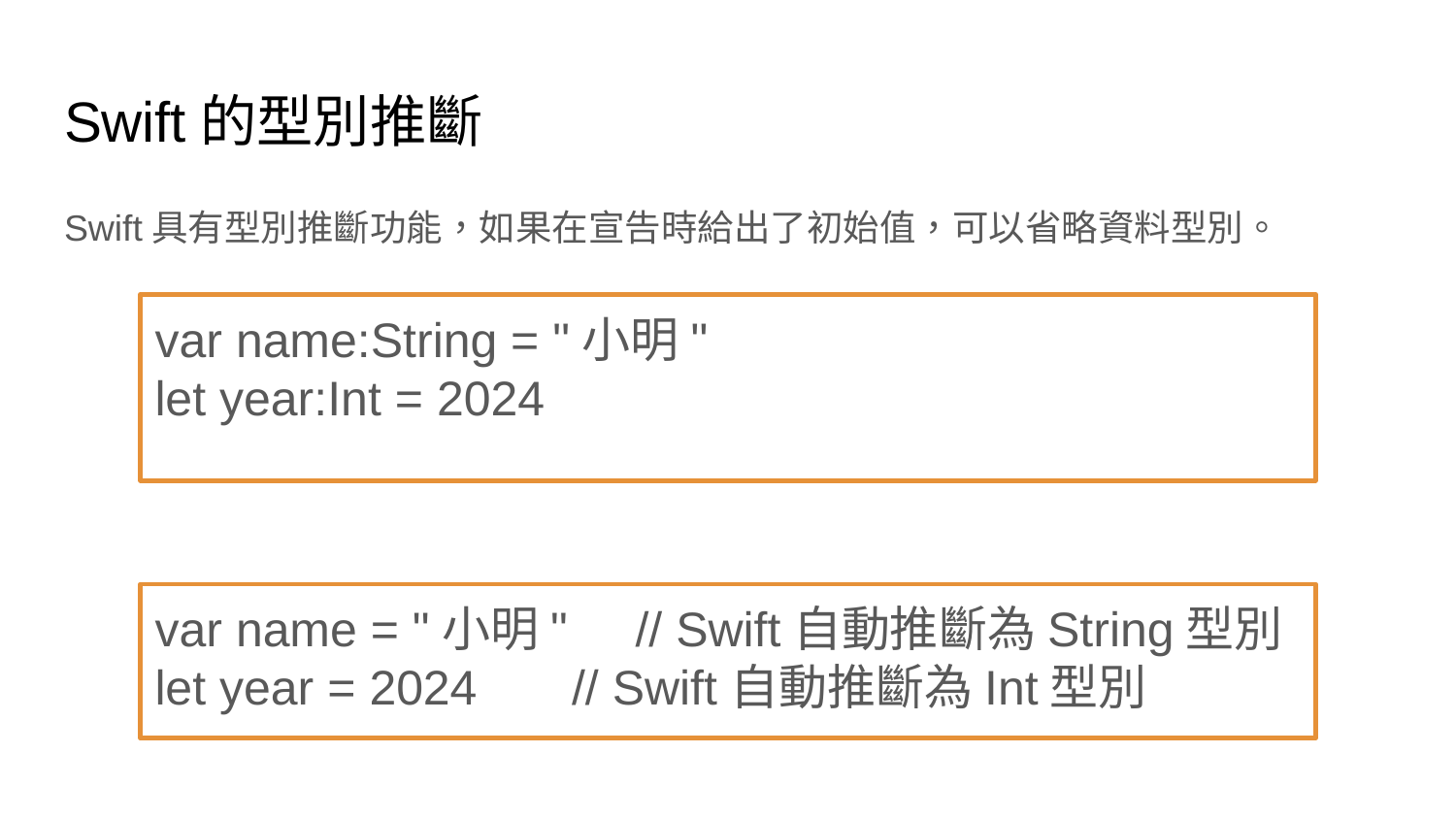

# Swift的型別推斷
Swift具有型別推斷功能，如果在宣告時給出了初始值，可以省略資料型別。
var name:String = "小明"
let year:Int = 2024

var name = "小明"     // Swift自動推斷為String型別
let year = 2024       // Swift自動推斷為Int型別